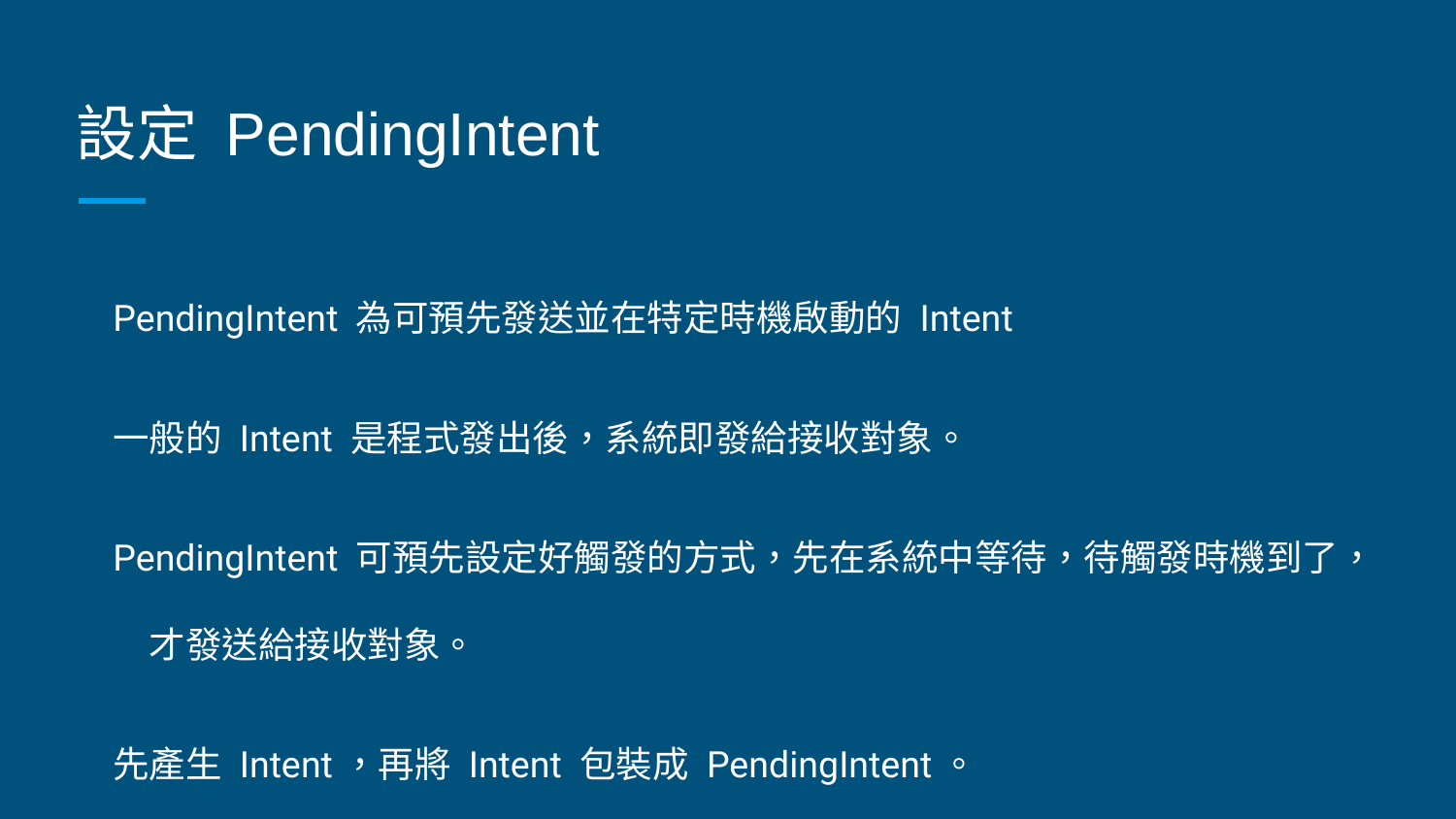

# 設定 PendingIntent
PendingIntent 為可預先發送並在特定時機啟動的 Intent
一般的 Intent 是程式發出後，系統即發給接收對象。
PendingIntent 可預先設定好觸發的方式，先在系統中等待，待觸發時機到了，才發送給接收對象。
先產生 Intent，再將 Intent 包裝成 PendingIntent。
自身能保有 Context (執行環境)狀態的 Intent